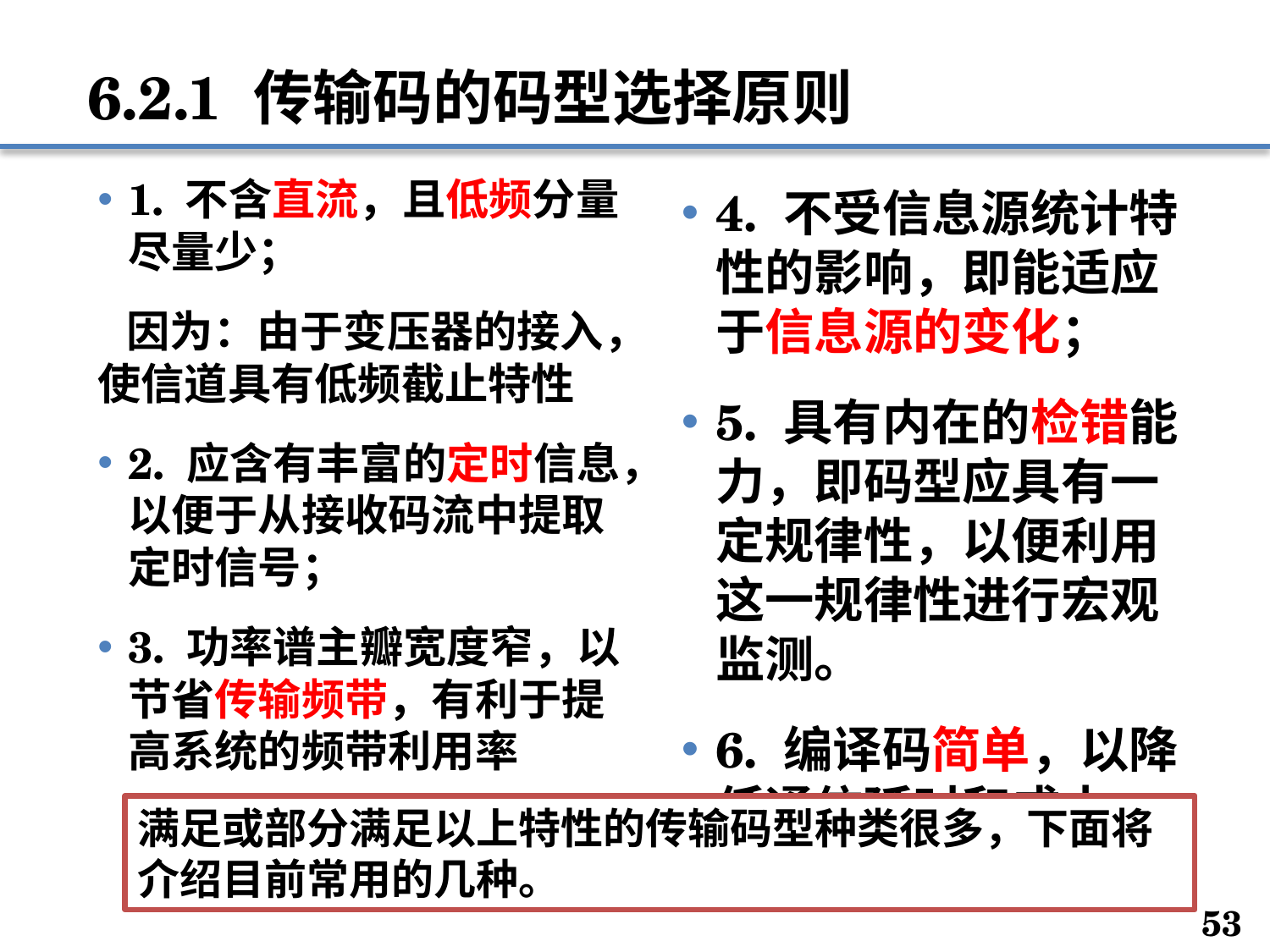

# 6.2.1 传输码的码型选择原则
1. 不含直流，且低频分量尽量少；
  因为：由于变压器的接入，使信道具有低频截止特性
2. 应含有丰富的定时信息，以便于从接收码流中提取定时信号；
3. 功率谱主瓣宽度窄，以节省传输频带，有利于提高系统的频带利用率
4. 不受信息源统计特性的影响，即能适应于信息源的变化；
5. 具有内在的检错能力，即码型应具有一定规律性，以便利用这一规律性进行宏观监测。
6. 编译码简单，以降低通信延时和成本。

满足或部分满足以上特性的传输码型种类很多，下面将介绍目前常用的几种。
53